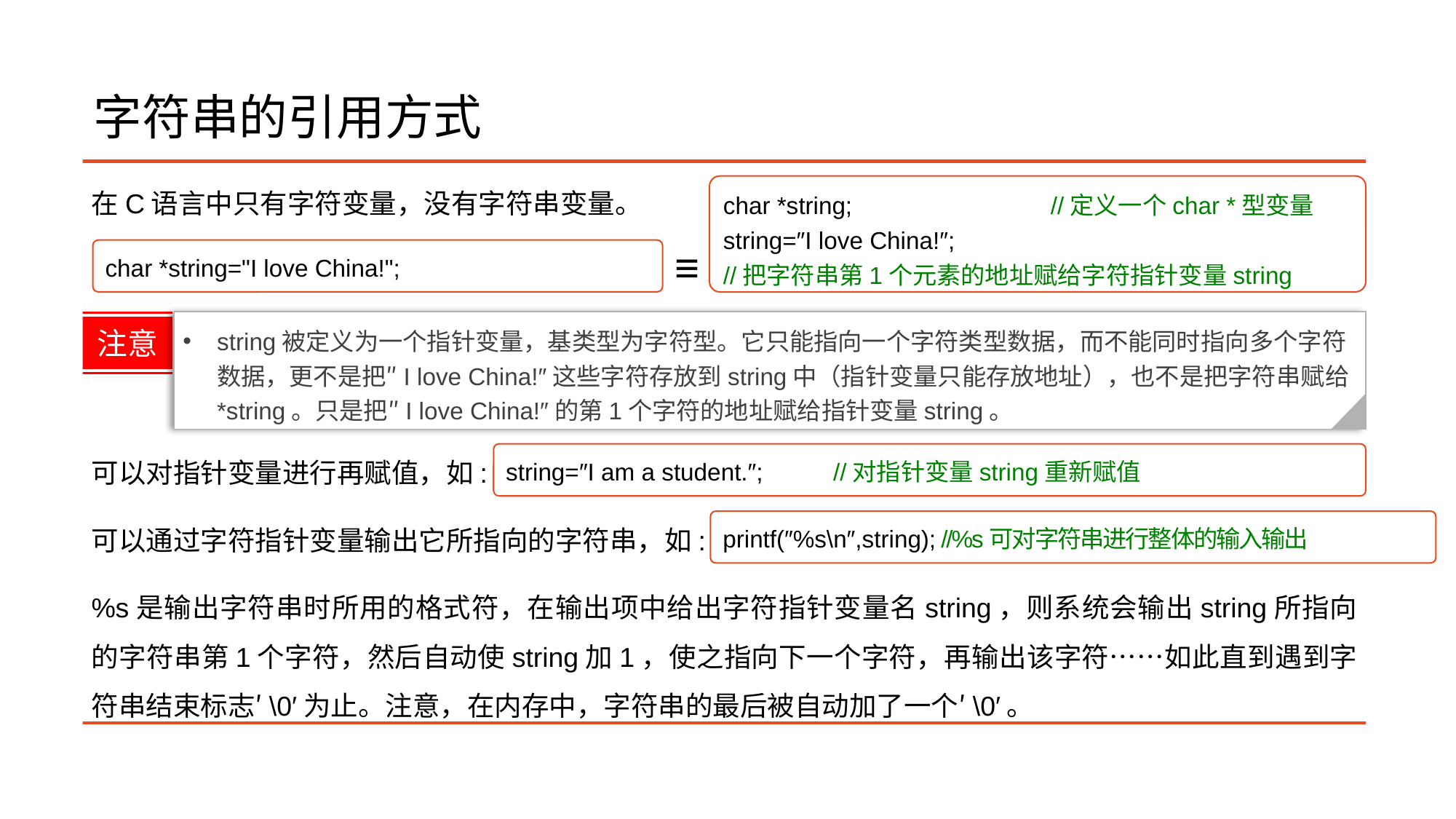

# 字符串的引用方式
在C语言中只有字符变量，没有字符串变量。

可以对指针变量进行再赋值，如:
可以通过字符指针变量输出它所指向的字符串，如:
%s是输出字符串时所用的格式符，在输出项中给出字符指针变量名string，则系统会输出string所指向的字符串第1个字符，然后自动使string加1，使之指向下一个字符，再输出该字符……如此直到遇到字符串结束标志′\0′为止。注意，在内存中，字符串的最后被自动加了一个′\0′。
char *string;		//定义一个char *型变量
string=″I love China!″;
//把字符串第1个元素的地址赋给字符指针变量string
≡
char *string="I love China!";
注意
string被定义为一个指针变量，基类型为字符型。它只能指向一个字符类型数据，而不能同时指向多个字符数据，更不是把″I love China!″这些字符存放到string中（指针变量只能存放地址），也不是把字符串赋给*string。只是把″I love China!″的第1个字符的地址赋给指针变量string。

string=″I am a student.″; 	//对指针变量string重新赋值
printf(″%s\n″,string);	//%s可对字符串进行整体的输入输出